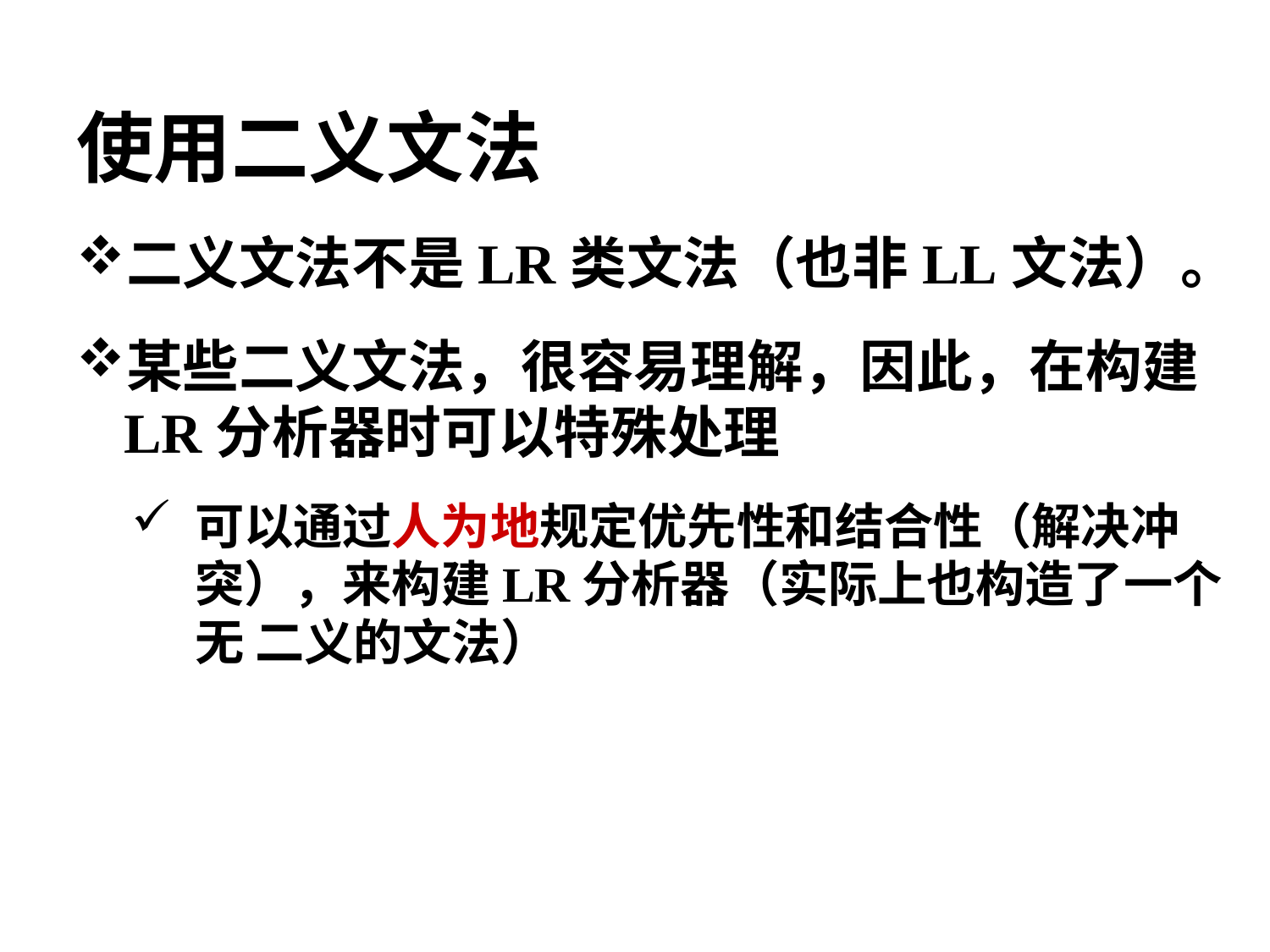

# 使用二义文法
二义文法不是LR类文法（也非LL文法）。
某些二义文法，很容易理解，因此，在构建
LR分析器时可以特殊处理
可以通过人为地规定优先性和结合性（解决冲 突），来构建LR分析器（实际上也构造了一个无 二义的文法）